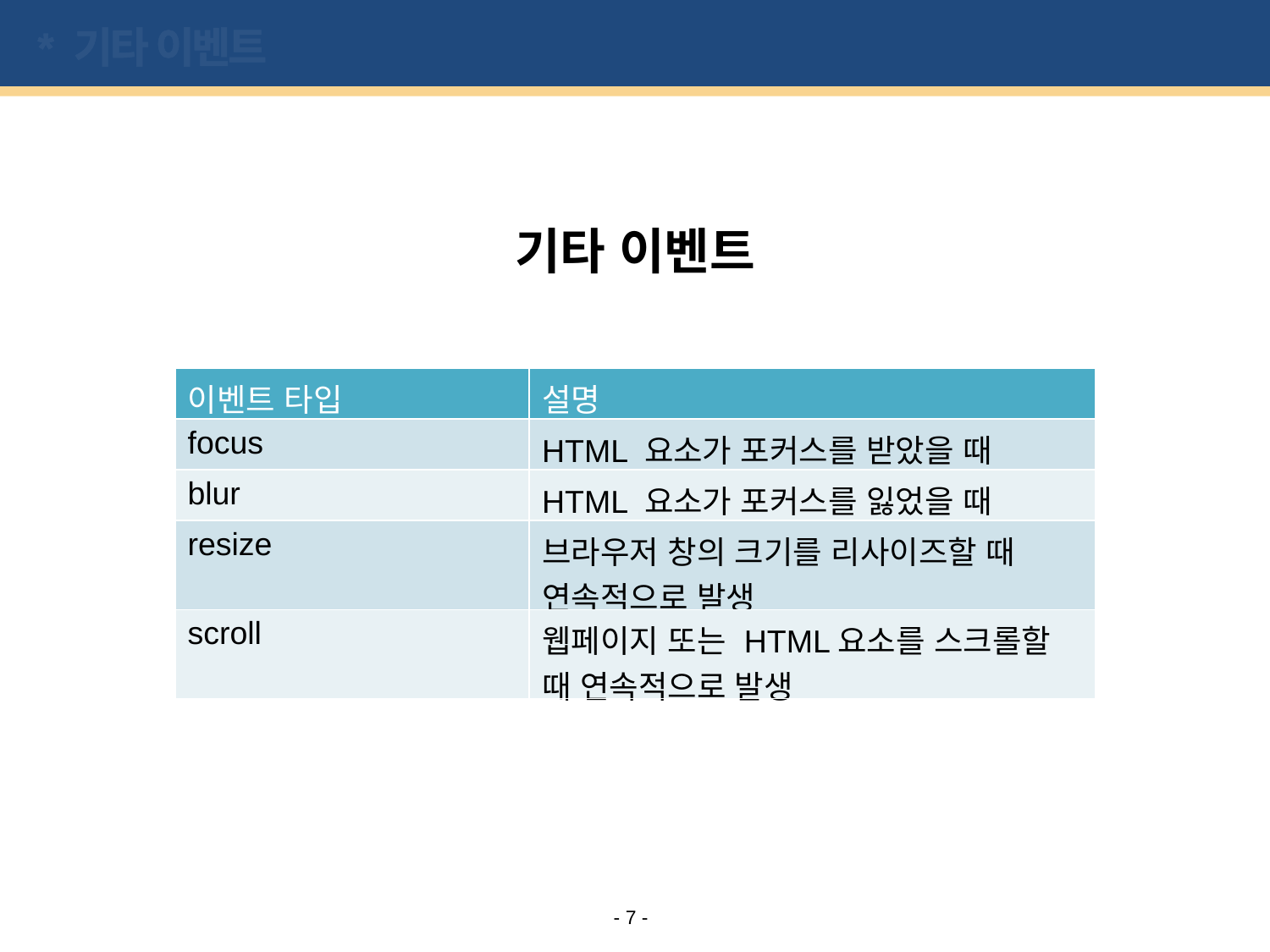

# * 기타 이벤트
기타 이벤트
| 이벤트 타입 | 설명 |
| --- | --- |
| focus | HTML 요소가 포커스를 받았을 때 |
| blur | HTML 요소가 포커스를 잃었을 때 |
| resize | 브라우저 창의 크기를 리사이즈할 때 연속적으로 발생 |
| scroll | 웹페이지 또는 HTML요소를 스크롤할 때 연속적으로 발생 |